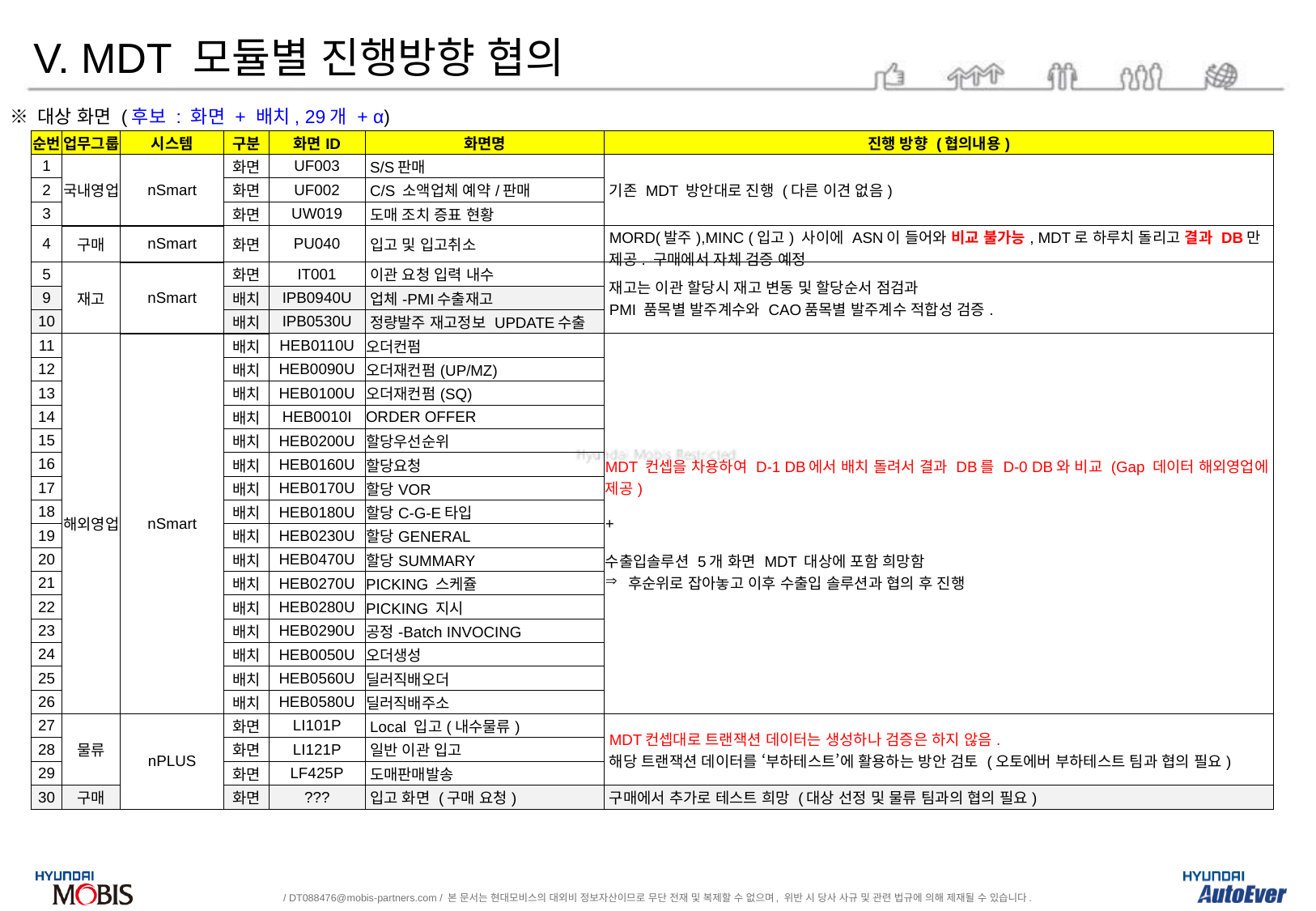

V. MDT 모듈별 진행방향 협의
※ 대상 화면 (후보 : 화면 + 배치, 29개 + α)
| 순번 | 업무그룹 | 시스템 | 구분 | 화면ID | 화면명 | 진행 방향 (협의내용) |
| --- | --- | --- | --- | --- | --- | --- |
| 1 | 국내영업 | nSmart | 화면 | UF003 | S/S판매 | 기존 MDT 방안대로 진행 (다른 이견 없음) |
| 2 |  |  | 화면 | UF002 | C/S 소액업체 예약/판매 |  |
| 3 |  |  | 화면 | UW019 | 도매 조치 증표 현황 |  |
| 4 | 구매 | nSmart | 화면 | PU040 | 입고 및 입고취소 | MORD(발주),MINC (입고) 사이에 ASN이 들어와 비교 불가능, MDT로 하루치 돌리고 결과 DB만 제공. 구매에서 자체 검증 예정 |
| 5 | 재고 | nSmart | 화면 | IT001 | 이관 요청 입력 내수 | 재고는 이관 할당시 재고 변동 및 할당순서 점검과 PMI 품목별 발주계수와 CAO품목별 발주계수 적합성 검증. |
| 9 |  |  | 배치 | IPB0940U | 업체-PMI수출재고 |  |
| 10 |  |  | 배치 | IPB0530U | 정량발주 재고정보 UPDATE수출 |  |
| 11 | 해외영업 | nSmart | 배치 | HEB0110U | 오더컨펌 | MDT 컨셉을 차용하여 D-1 DB에서 배치 돌려서 결과 DB를 D-0 DB와 비교 (Gap 데이터 해외영업에 제공) + 수출입솔루션 5개 화면 MDT 대상에 포함 희망함 후순위로 잡아놓고 이후 수출입 솔루션과 협의 후 진행 |
| 12 |  |  | 배치 | HEB0090U | 오더재컨펌(UP/MZ) |  |
| 13 |  |  | 배치 | HEB0100U | 오더재컨펌(SQ) |  |
| 14 |  |  | 배치 | HEB0010I | ORDER OFFER |  |
| 15 |  |  | 배치 | HEB0200U | 할당우선순위 |  |
| 16 |  |  | 배치 | HEB0160U | 할당요청 |  |
| 17 |  |  | 배치 | HEB0170U | 할당VOR |  |
| 18 |  |  | 배치 | HEB0180U | 할당C-G-E타입 |  |
| 19 |  |  | 배치 | HEB0230U | 할당GENERAL |  |
| 20 |  |  | 배치 | HEB0470U | 할당SUMMARY |  |
| 21 |  |  | 배치 | HEB0270U | PICKING 스케쥴 |  |
| 22 |  |  | 배치 | HEB0280U | PICKING 지시 |  |
| 23 |  |  | 배치 | HEB0290U | 공정-Batch INVOCING |  |
| 24 |  |  | 배치 | HEB0050U | 오더생성 |  |
| 25 |  |  | 배치 | HEB0560U | 딜러직배오더 |  |
| 26 |  |  | 배치 | HEB0580U | 딜러직배주소 |  |
| 27 | 물류 | nPLUS | 화면 | LI101P | Local 입고(내수물류) | MDT컨셉대로 트랜잭션 데이터는 생성하나 검증은 하지 않음. 해당 트랜잭션 데이터를 ‘부하테스트’에 활용하는 방안 검토 (오토에버 부하테스트 팀과 협의 필요) |
| 28 |  |  | 화면 | LI121P | 일반 이관 입고 |  |
| 29 |  |  | 화면 | LF425P | 도매판매발송 |  |
| 30 | 구매 |  | 화면 | ??? | 입고 화면 (구매 요청) | 구매에서 추가로 테스트 희망 (대상 선정 및 물류 팀과의 협의 필요) |